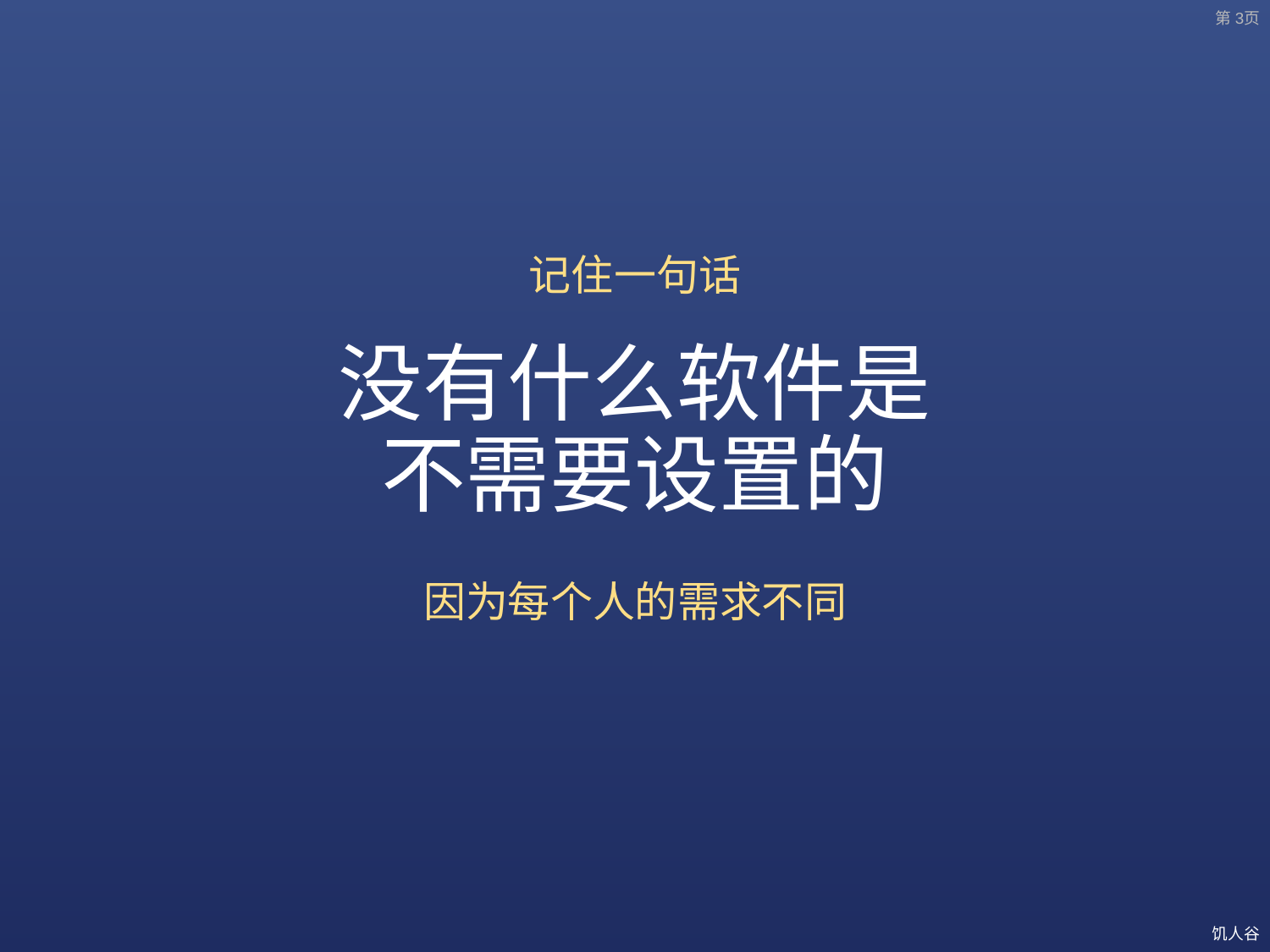

第3页
记住一句话
# 没有什么软件是 不需要设置的
因为每个人的需求不同
饥人谷